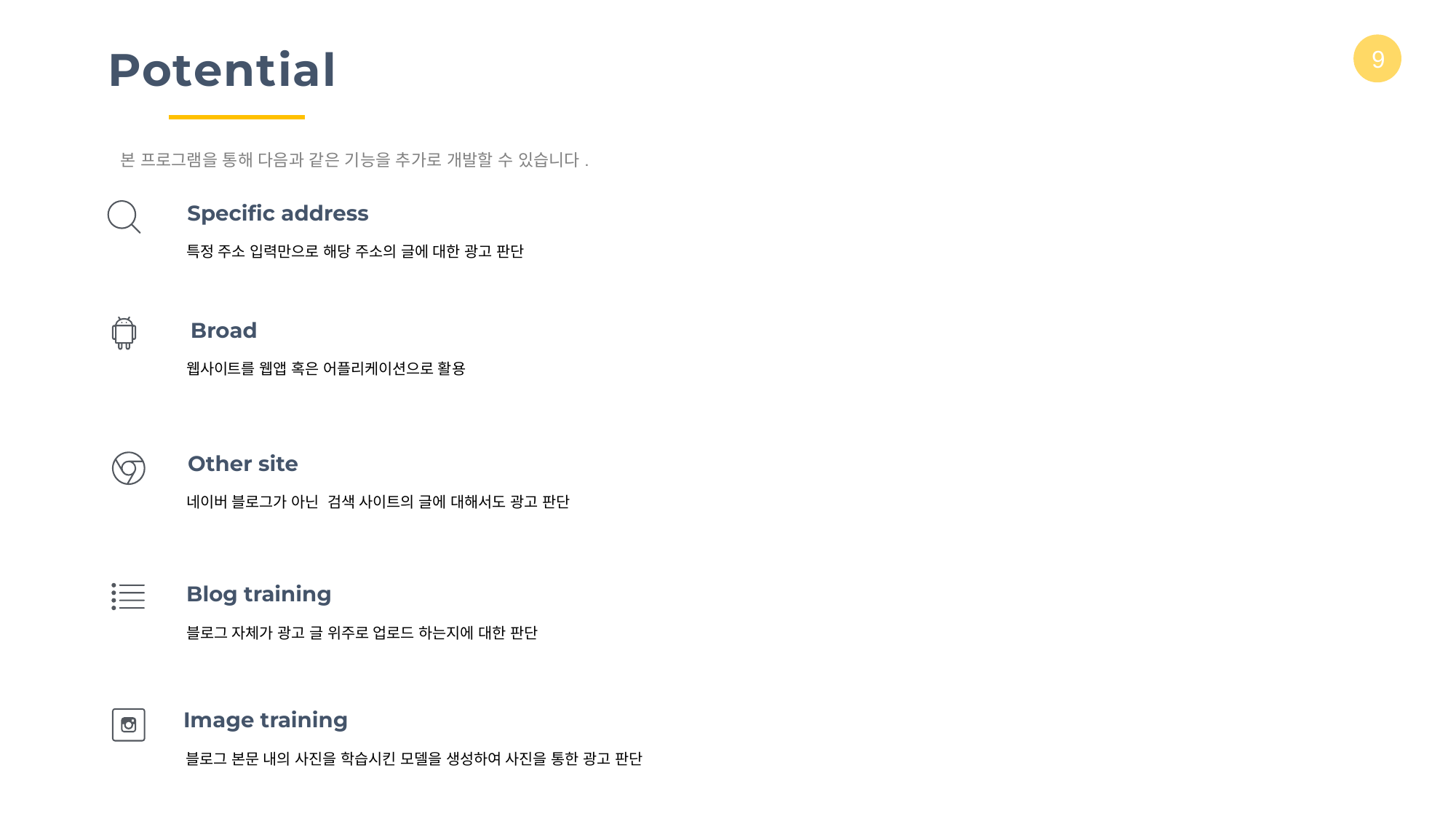

9
Potential
본 프로그램을 통해 다음과 같은 기능을 추가로 개발할 수 있습니다.
Specific address

특정 주소 입력만으로 해당 주소의 글에 대한 광고 판단
Broad

웹사이트를 웹앱 혹은 어플리케이션으로 활용
Other site

네이버 블로그가 아닌  검색 사이트의 글에 대해서도 광고 판단
Blog training

블로그 자체가 광고 글 위주로 업로드 하는지에 대한 판단
Image training

블로그 본문 내의 사진을 학습시킨 모델을 생성하여 사진을 통한 광고 판단